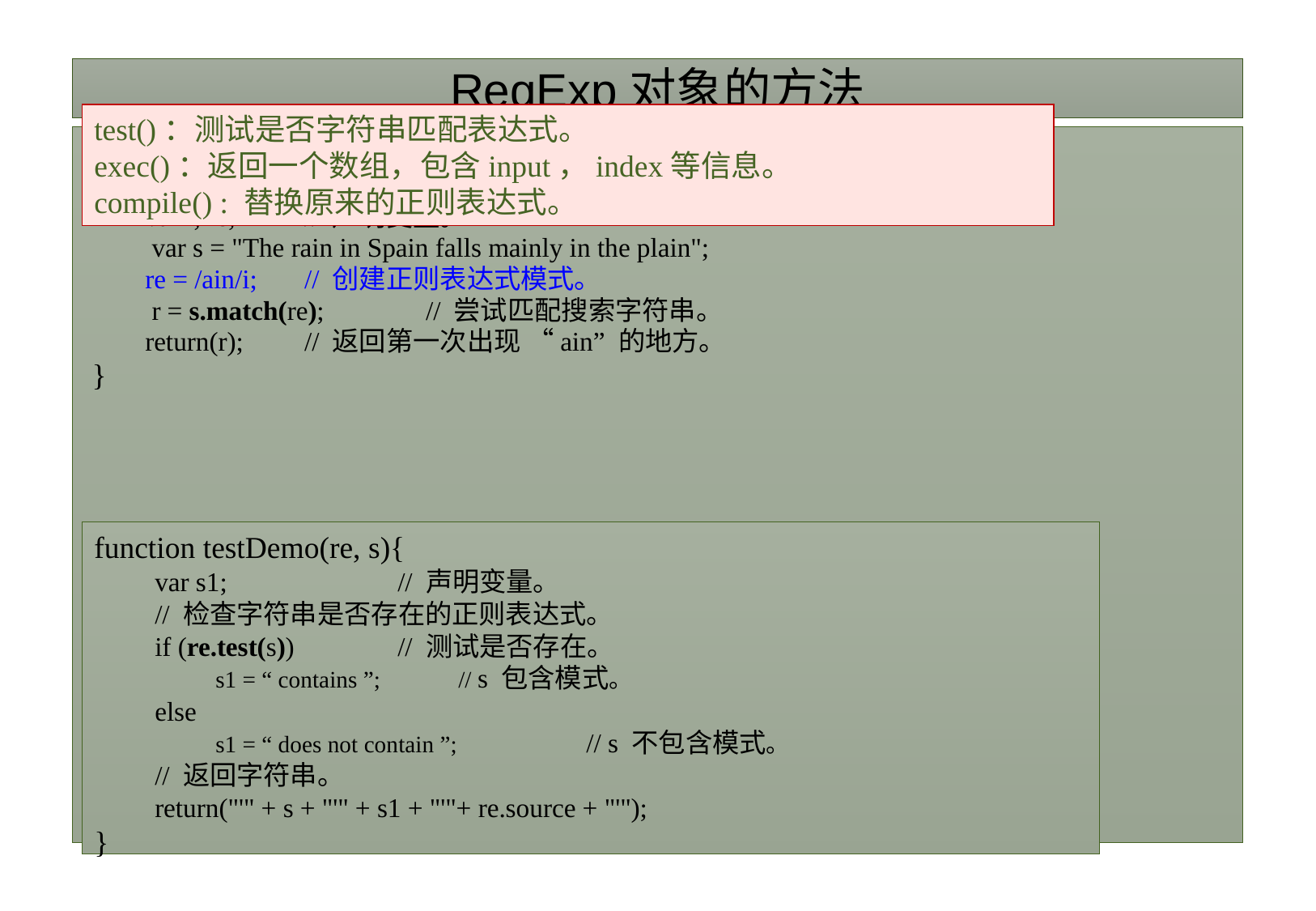

# RegExp对象的方法
test()：测试是否字符串匹配表达式。
exec()：返回一个数组，包含input，index等信息。
compile() : 替换原来的正则表达式。
程序范例：
function matchDemo(){
var r, re; 	// 声明变量。
 var s = "The rain in Spain falls mainly in the plain";
re = /ain/i; 	// 创建正则表达式模式。
 r = s.match(re); 	// 尝试匹配搜索字符串。
return(r); 	// 返回第一次出现 “ain” 的地方。
 }
function testDemo(re, s){
var s1; 		// 声明变量。
// 检查字符串是否存在的正则表达式。
if (re.test(s)) 	// 测试是否存在。
s1 = “ contains ”; 	// s 包含模式。
else
s1 = “ does not contain ”;		 // s 不包含模式。
// 返回字符串。
return("'" + s + "'" + s1 + "'"+ re.source + "'");
}